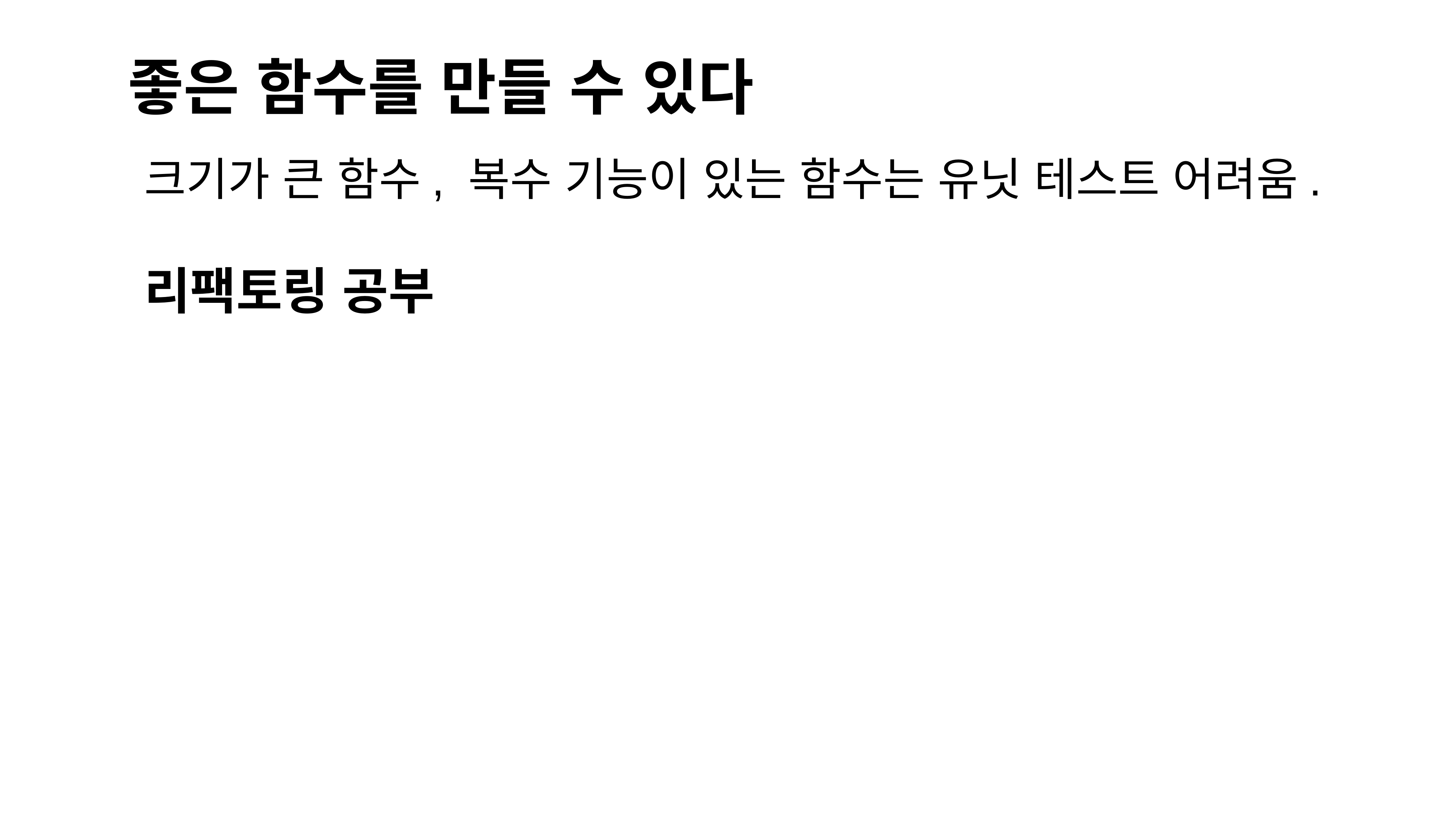

좋은 함수를 만들 수 있다
크기가 큰 함수, 복수 기능이 있는 함수는 유닛 테스트 어려움.

리팩토링 공부